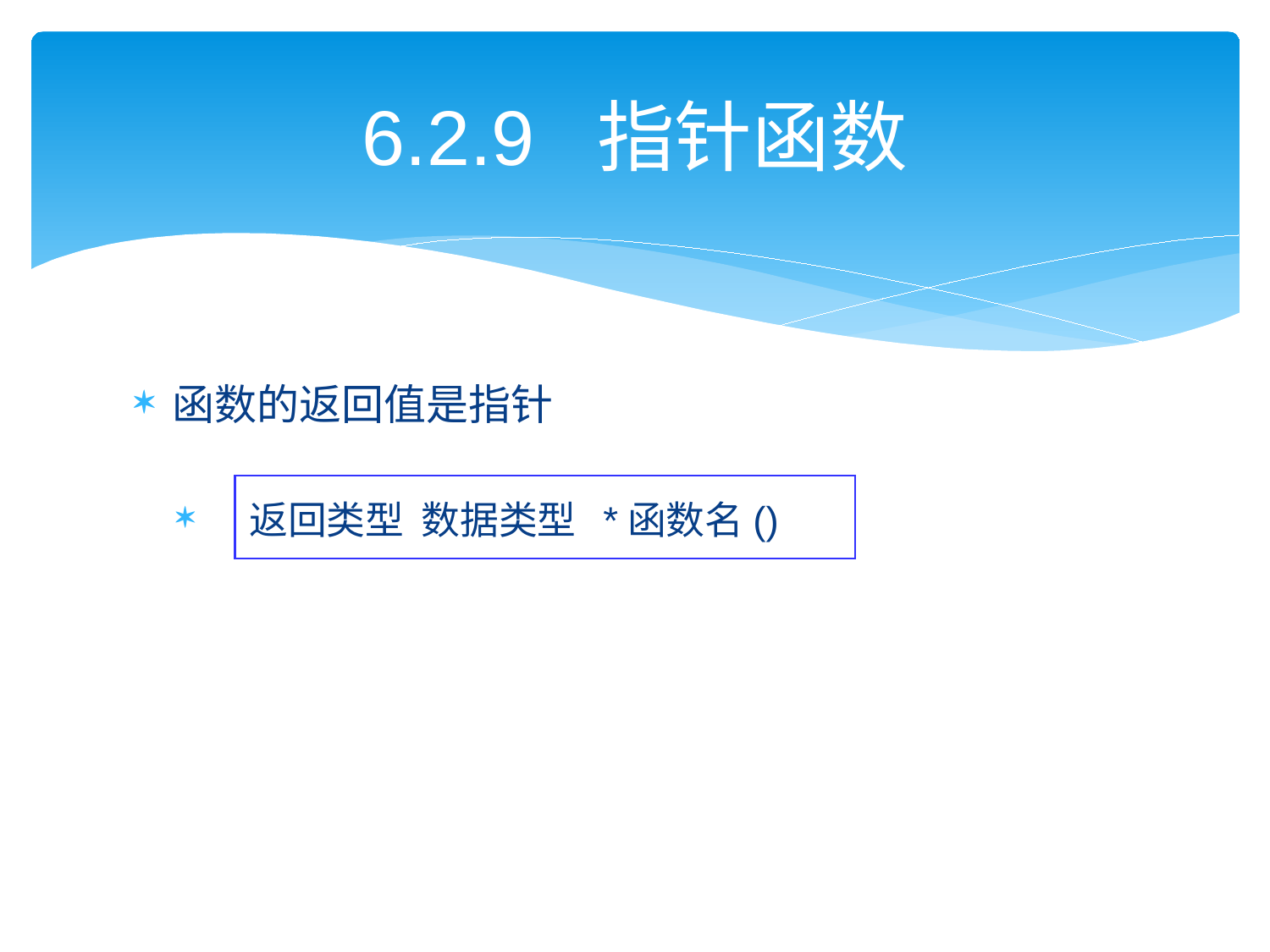

# 6.2.9  指针函数
函数的返回值是指针

   返回类型  数据类型  *函数名()